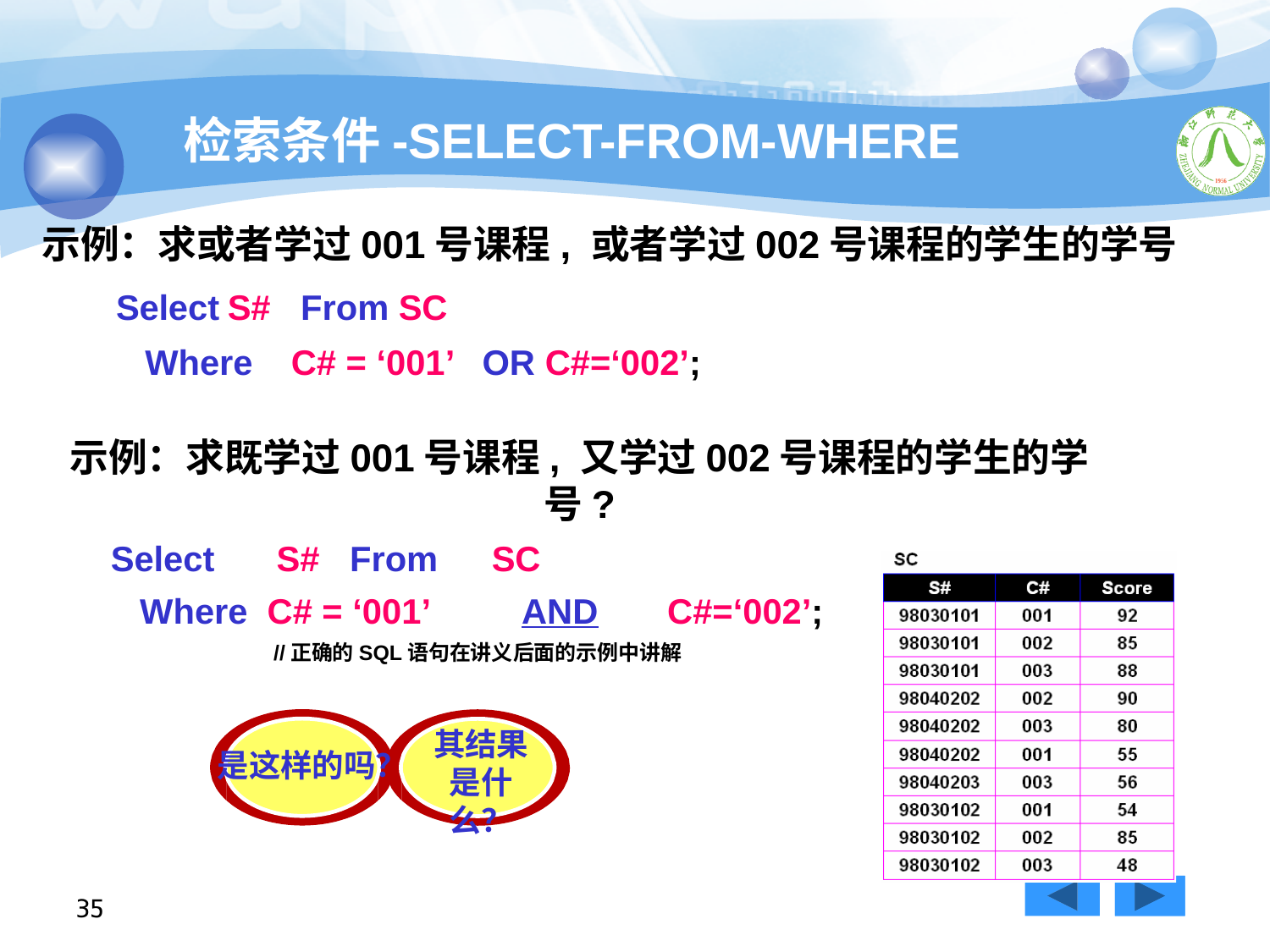

# 检索条件-SELECT-FROM-WHERE
示例：求或者学过001号课程, 或者学过002号课程的学生的学号
Select		S#	 From SC
   Where	C# = ‘001’   OR C#=‘002’;
示例：求既学过001号课程, 又学过002号课程的学生的学号?
Select	S#	 From	SC
   Where  C# = ‘001’	  AND	     C#=‘002’;
//正确的SQL语句在讲义后面的示例中讲解

其结果是什么？

是这样的吗？
35